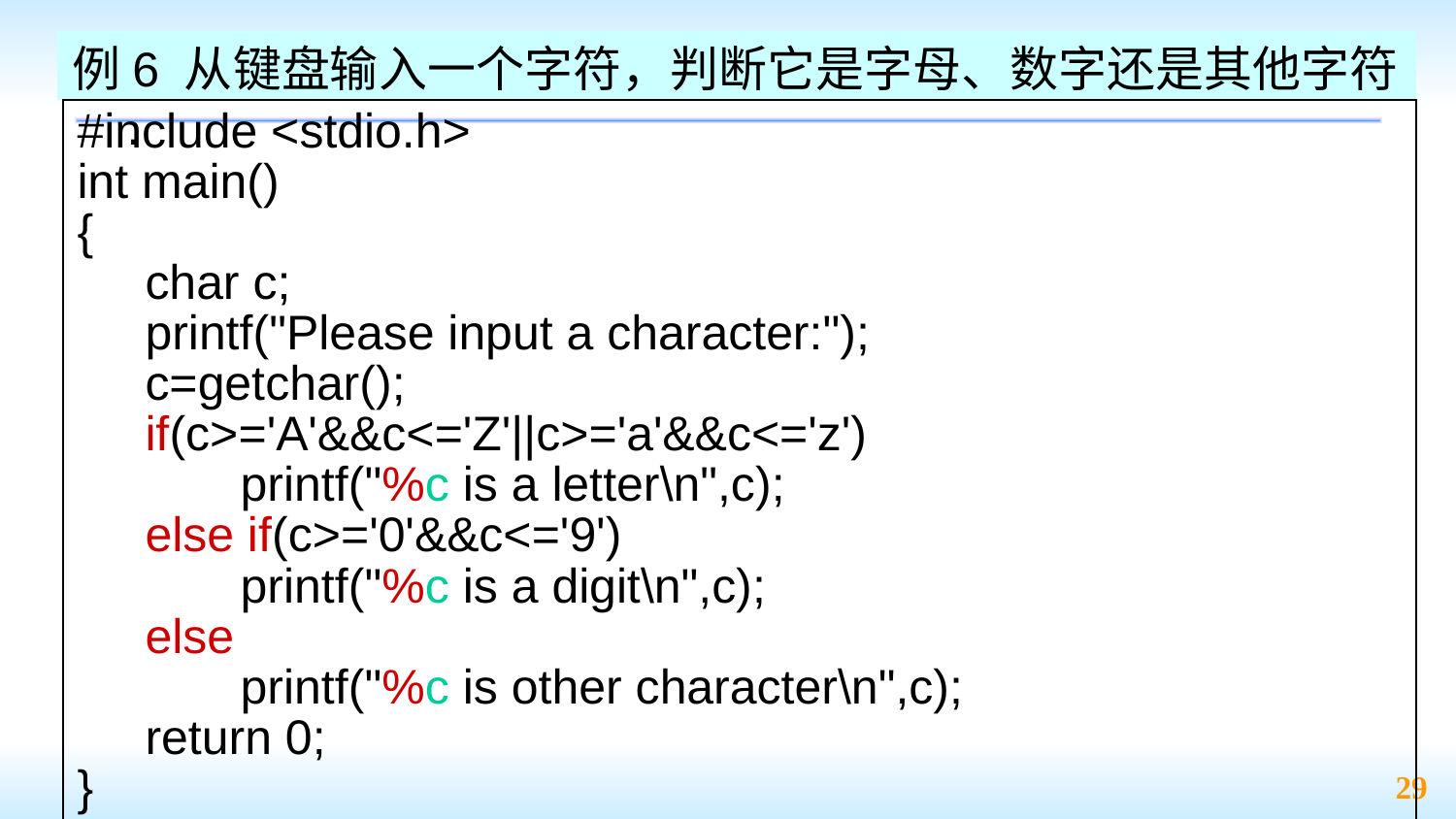

例6 从键盘输入一个字符，判断它是字母、数字还是其他字符 .

#include <stdio.h>
int main()
{
     char c;
     printf("Please input a character:");
     c=getchar();
     if(c>='A'&&c<='Z'||c>='a'&&c<='z')
            printf("%c is a letter\n",c);
     else if(c>='0'&&c<='9')
            printf("%c is a digit\n",c);
     else
            printf("%c is other character\n",c);
     return 0;
}
29